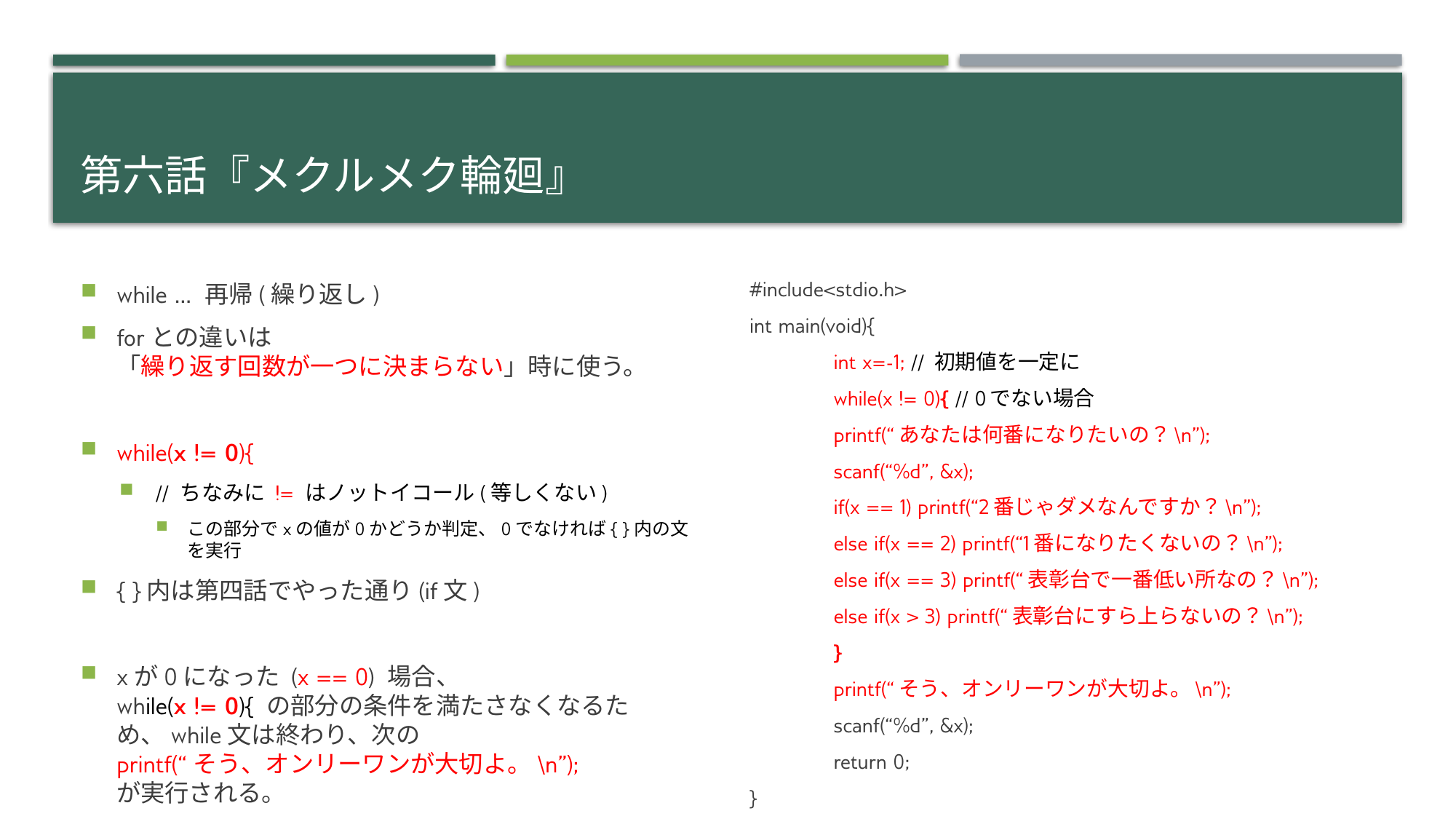

# 第六話『メクルメク輪廻』
while … 再帰(繰り返し)
forとの違いは
「繰り返す回数が一つに決まらない」時に使う。

while(x != 0){
// ちなみに != はノットイコール(等しくない)
この部分でxの値が0かどうか判定、0でなければ{ }内の文を実行
{ }内は第四話でやった通り(if文)

xが0になった (x == 0) 場合、
while(x != 0){ の部分の条件を満たさなくなるため、while文は終わり、次の
printf(“そう、オンリーワンが大切よ。\n”);
が実行される。
#include<stdio.h>
int main(void){
	int x=-1; // 初期値を一定に
	while(x != 0){ // 0でない場合
		printf(“あなたは何番になりたいの？\n”);
		scanf(“%d”, &x);
		if(x == 1) printf(“2番じゃダメなんですか？\n”);
		else if(x == 2) printf(“1番になりたくないの？\n”);
		else if(x == 3) printf(“表彰台で一番低い所なの？\n”);
		else if(x > 3) printf(“表彰台にすら上らないの？\n”);
	}
	printf(“そう、オンリーワンが大切よ。\n”);
	scanf(“%d”, &x);
	return 0;
}